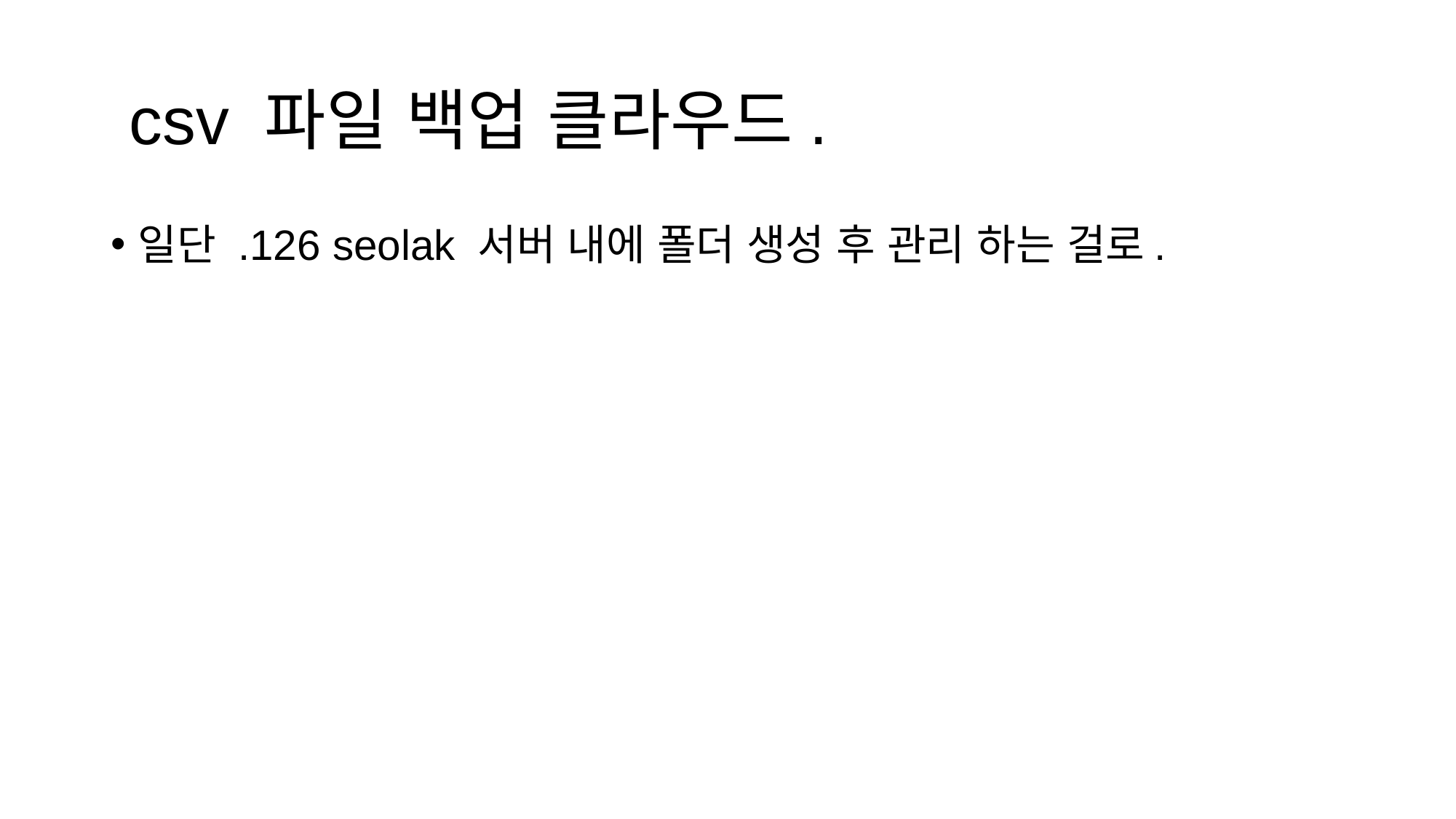

# csv 파일 백업 클라우드.
일단 .126 seolak 서버 내에 폴더 생성 후 관리 하는 걸로.